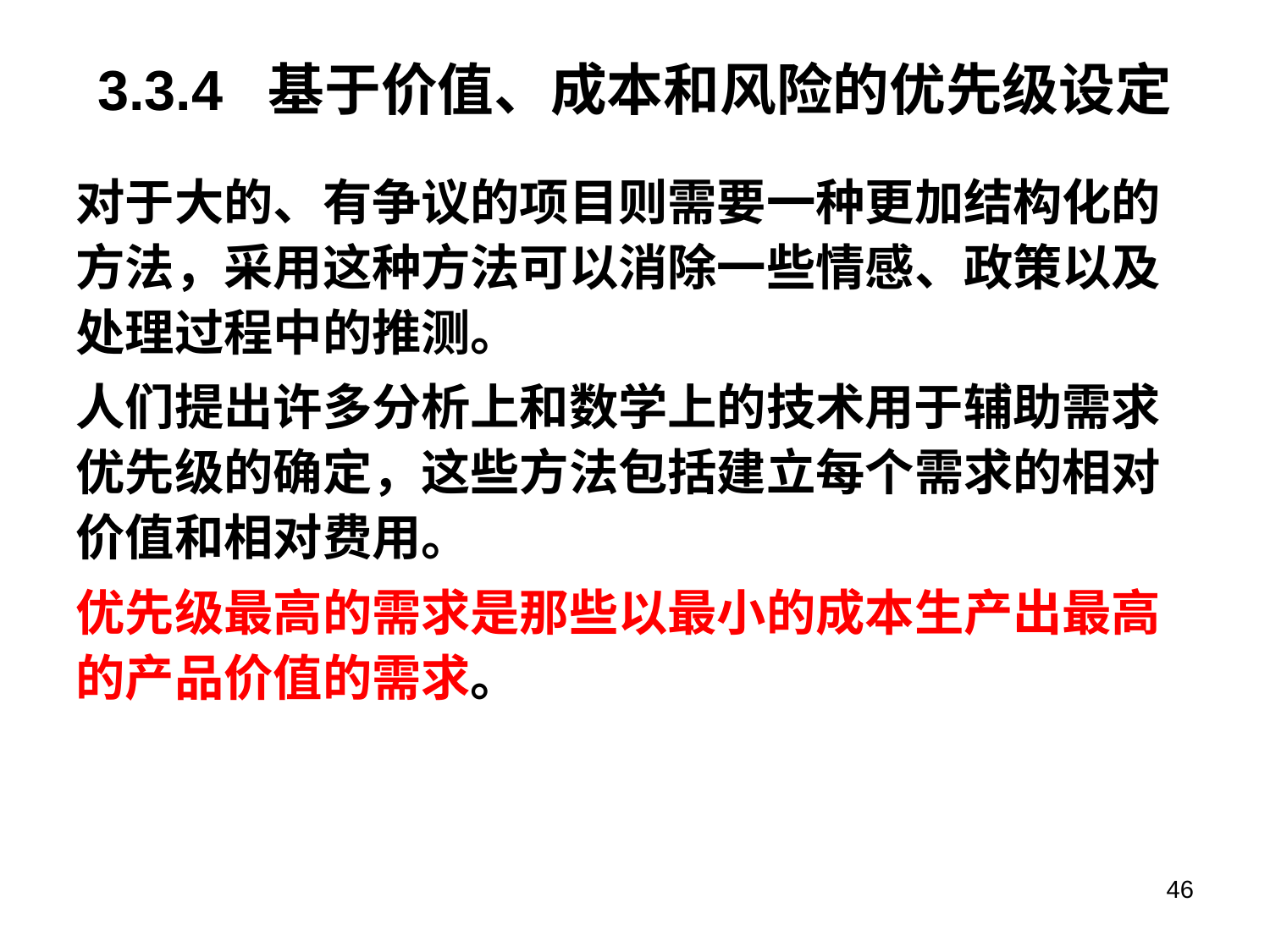

# 3.3.4  基于价值、成本和风险的优先级设定
对于大的、有争议的项目则需要一种更加结构化的方法，采用这种方法可以消除一些情感、政策以及处理过程中的推测。
人们提出许多分析上和数学上的技术用于辅助需求优先级的确定，这些方法包括建立每个需求的相对价值和相对费用。
优先级最高的需求是那些以最小的成本生产出最高的产品价值的需求。
46